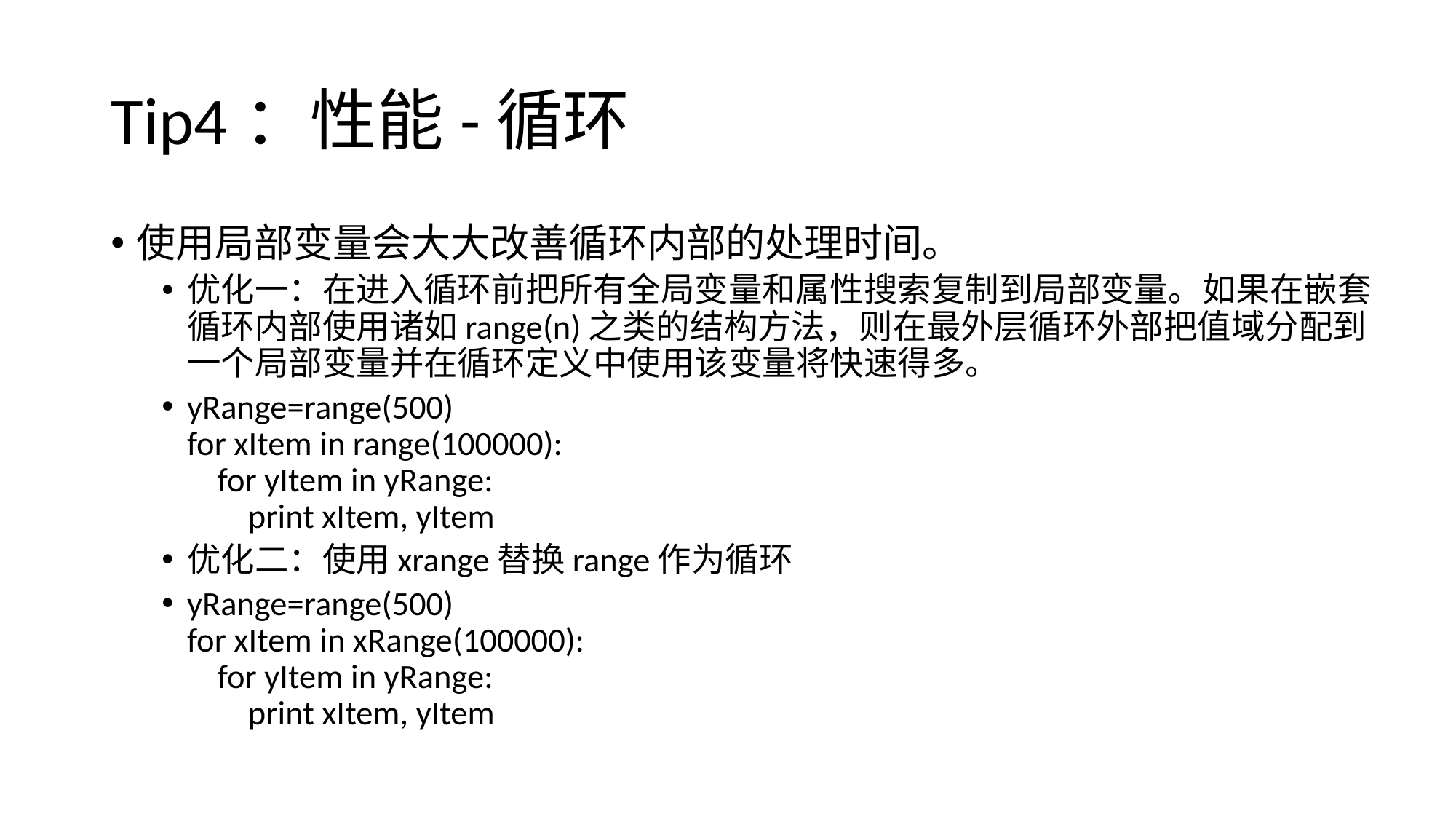

# Tip4：性能-循环
使用局部变量会大大改善循环内部的处理时间。
优化一：在进入循环前把所有全局变量和属性搜索复制到局部变量。如果在嵌套循环内部使用诸如range(n)之类的结构方法，则在最外层循环外部把值域分配到一个局部变量并在循环定义中使用该变量将快速得多。
yRange=range(500)
for xItem in range(100000): 
    for yItem in yRange: 
        print xItem, yItem
优化二：使用xrange替换range作为循环
yRange=range(500) 
for xItem in xRange(100000):
    for yItem in yRange: 
        print xItem, yItem